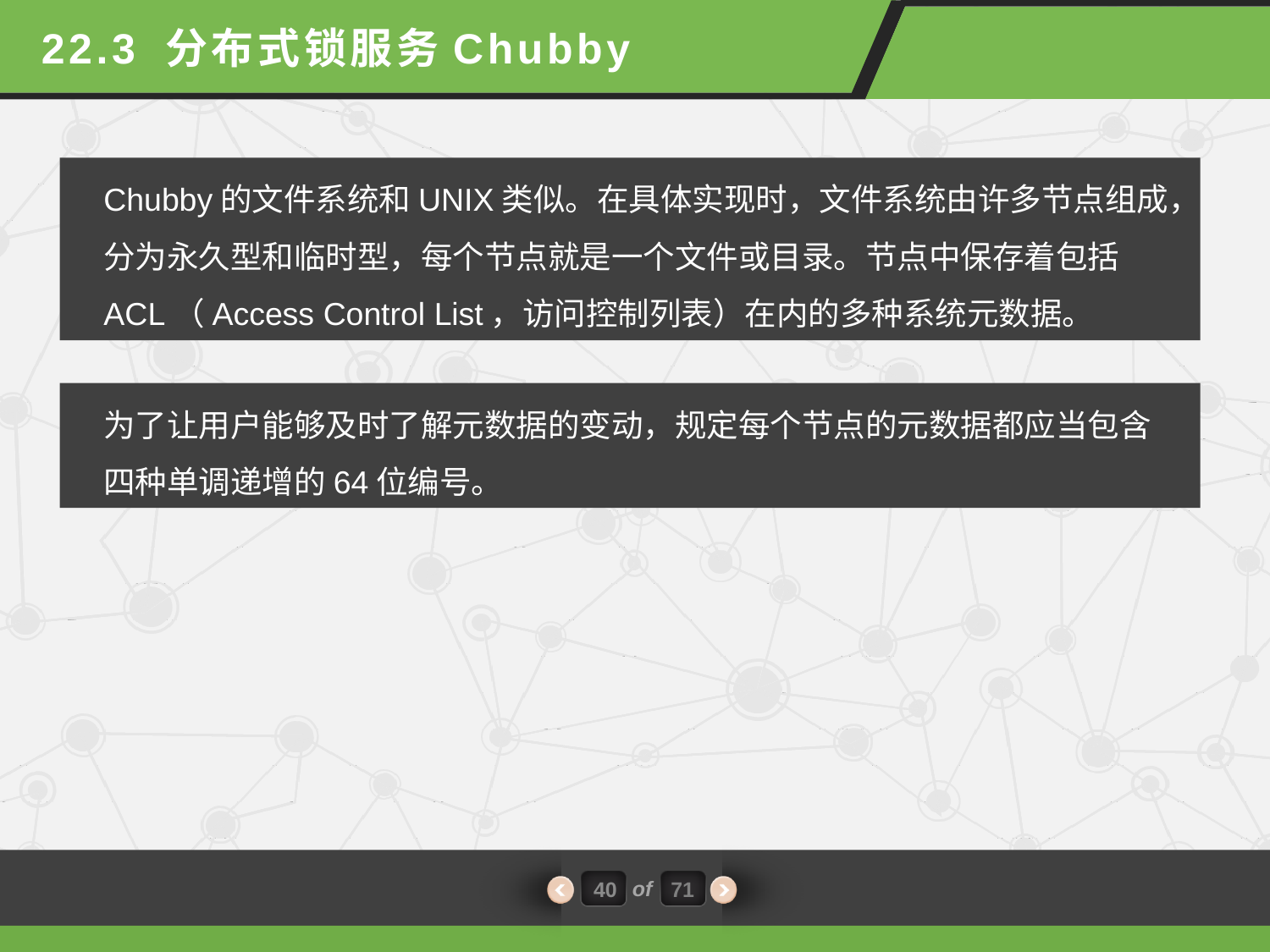

22.3 分布式锁服务Chubby
Chubby的文件系统和UNIX类似。在具体实现时，文件系统由许多节点组成，分为永久型和临时型，每个节点就是一个文件或目录。节点中保存着包括ACL（Access Control List，访问控制列表）在内的多种系统元数据。

为了让用户能够及时了解元数据的变动，规定每个节点的元数据都应当包含四种单调递增的64位编号。

40